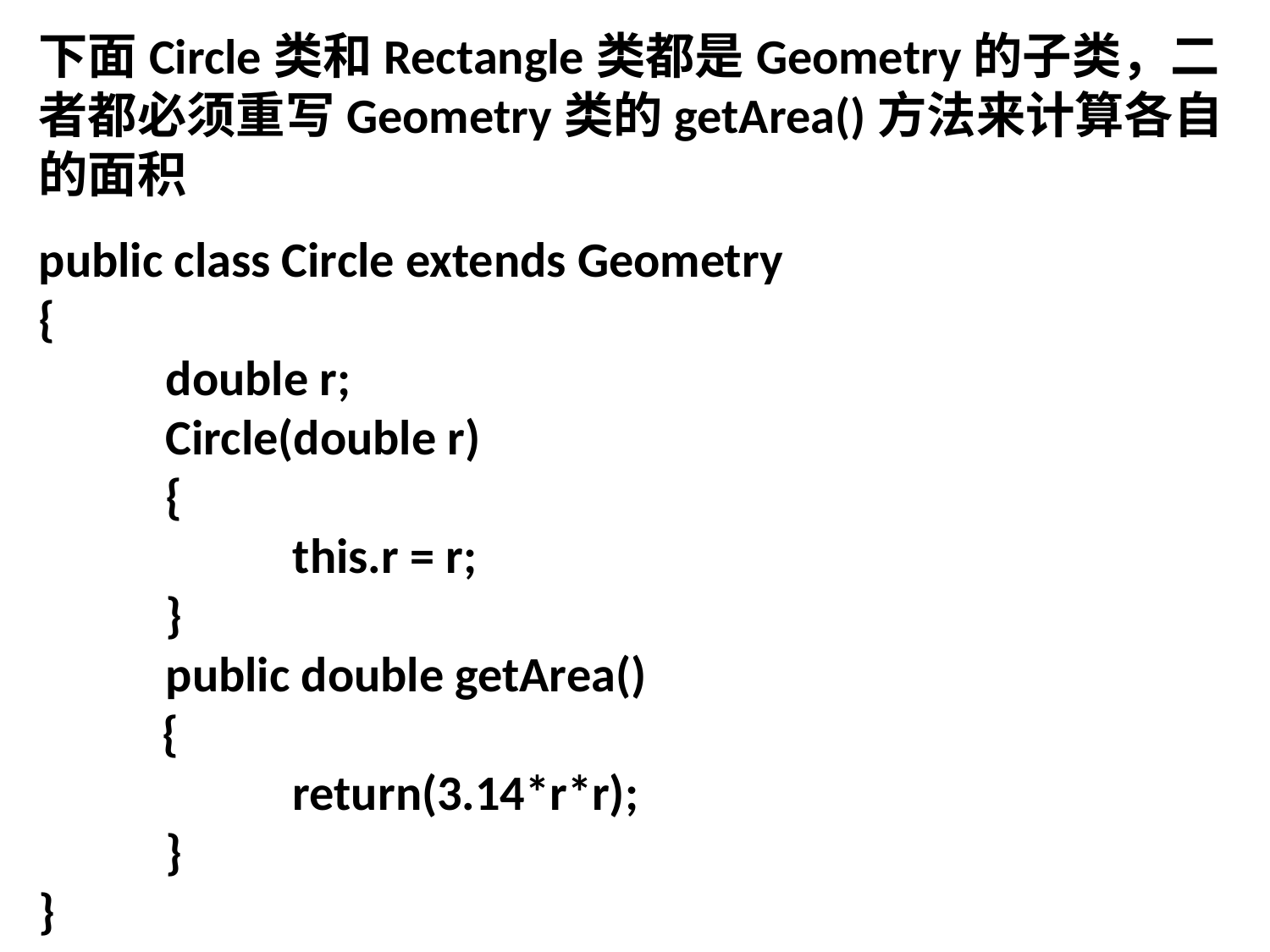

下面Circle类和Rectangle类都是Geometry的子类，二者都必须重写Geometry类的getArea()方法来计算各自的面积
public class Circle extends Geometry
{
	double r;
	Circle(double r)
	{
		this.r = r;
	}
	public double getArea()
           {
		return(3.14*r*r);
	}
}